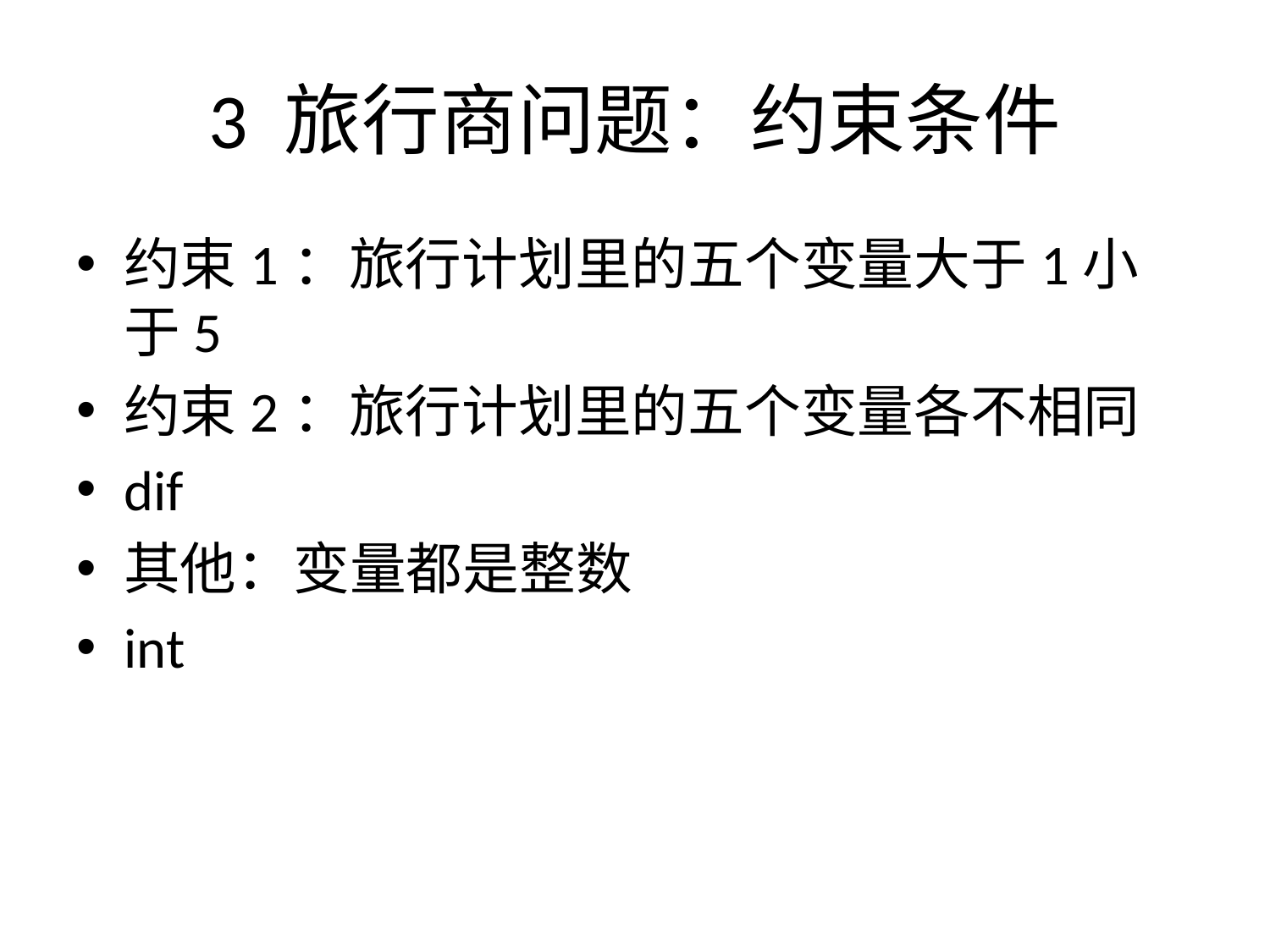

# 3 旅行商问题：约束条件
约束1：旅行计划里的五个变量大于1小于5
约束2：旅行计划里的五个变量各不相同
dif
其他：变量都是整数
int